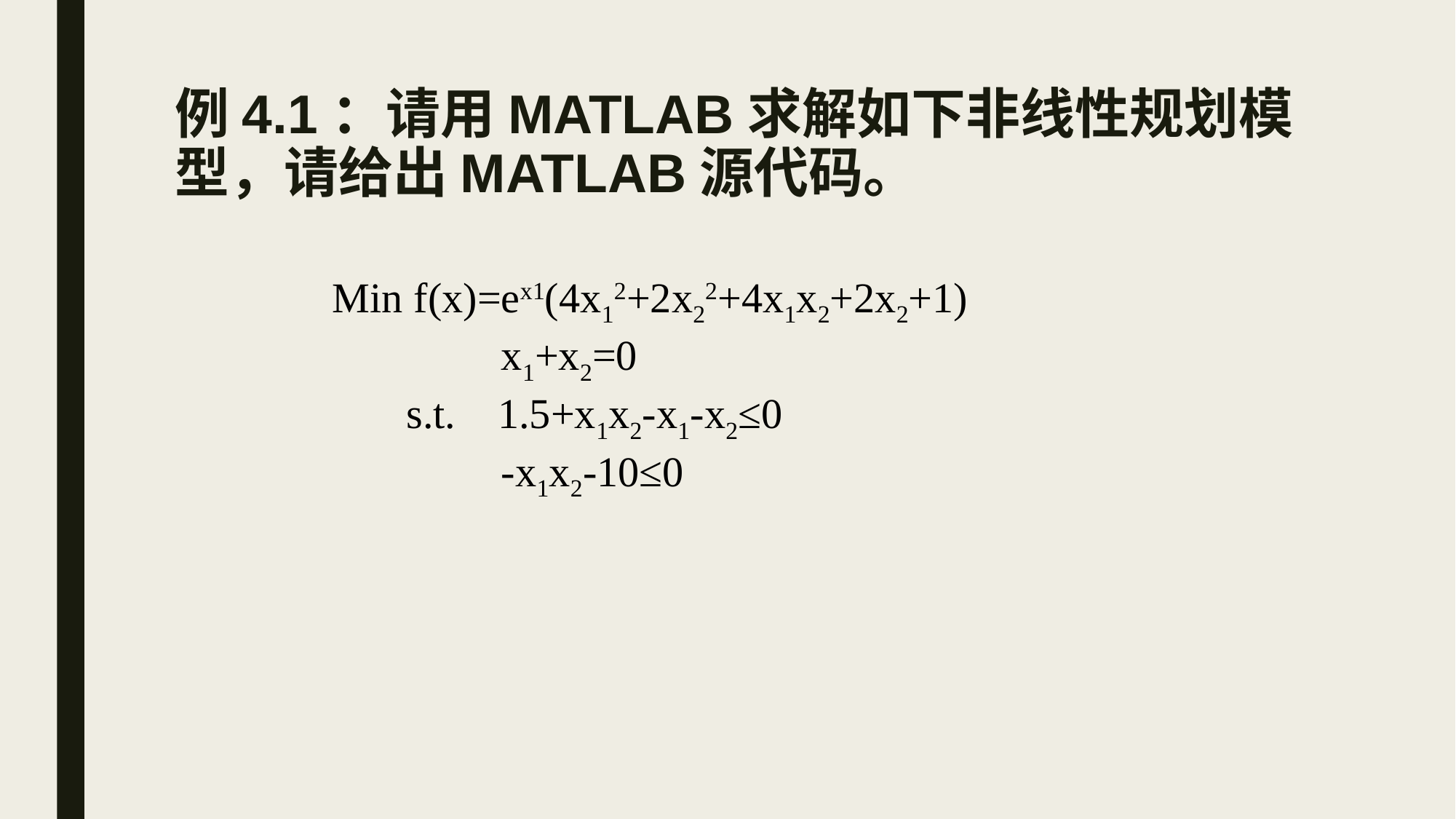

# 例4.1：请用MATLAB求解如下非线性规划模型，请给出MATLAB源代码。
Min f(x)=ex1(4x12+2x22+4x1x2+2x2+1)
                x1+x2=0
       s.t.    1.5+x1x2-x1-x2≤0
                -x1x2-10≤0